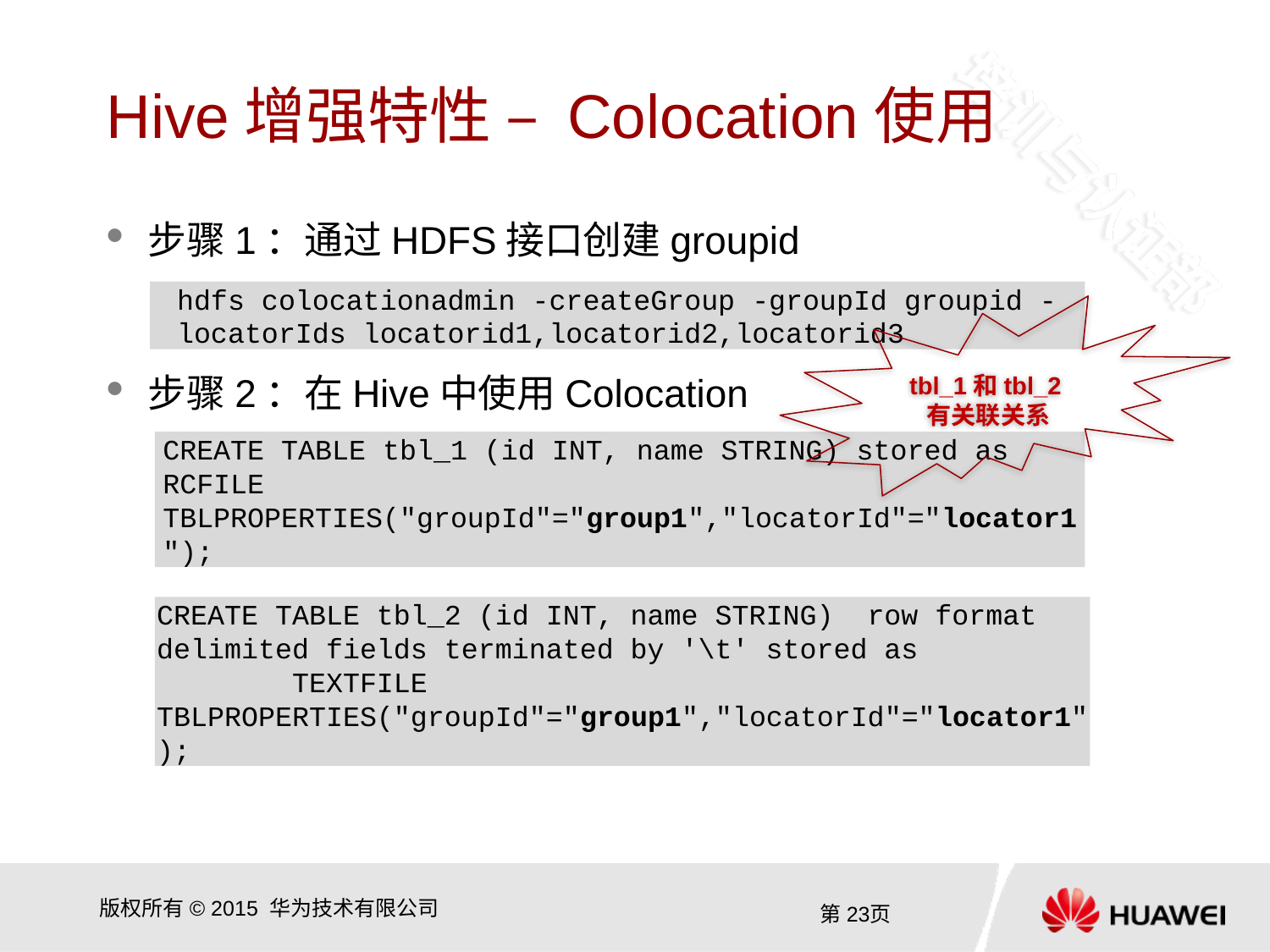

# Hive增强特性 – Colocation使用
步骤1：通过HDFS接口创建groupid

步骤2：在Hive中使用Colocation

hdfs colocationadmin -createGroup -groupId groupid -locatorIds locatorid1,locatorid2,locatorid3
tbl_1和tbl_2有关联关系
CREATE TABLE tbl_1 (id INT, name STRING) stored as RCFILE                         TBLPROPERTIES("groupId"="group1","locatorId"="locator1");
CREATE TABLE tbl_2 (id INT, name STRING)  row format delimited fields terminated by '\t' stored as                   TEXTFILE TBLPROPERTIES("groupId"="group1","locatorId"="locator1");